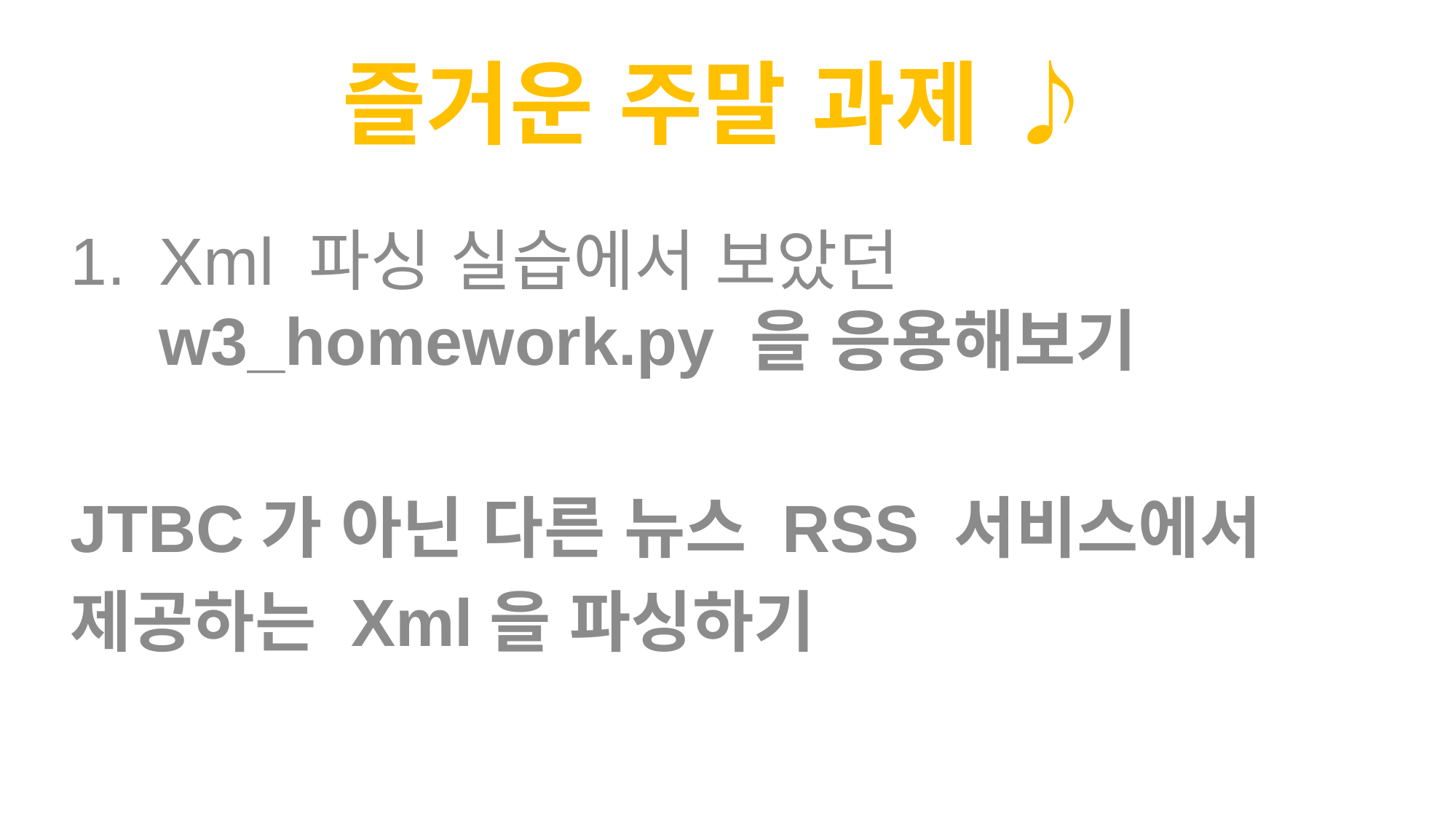

즐거운 주말 과제 ♪
Xml 파싱 실습에서 보았던 w3_homework.py 을 응용해보기

JTBC가 아닌 다른 뉴스 RSS 서비스에서
제공하는 Xml을 파싱하기